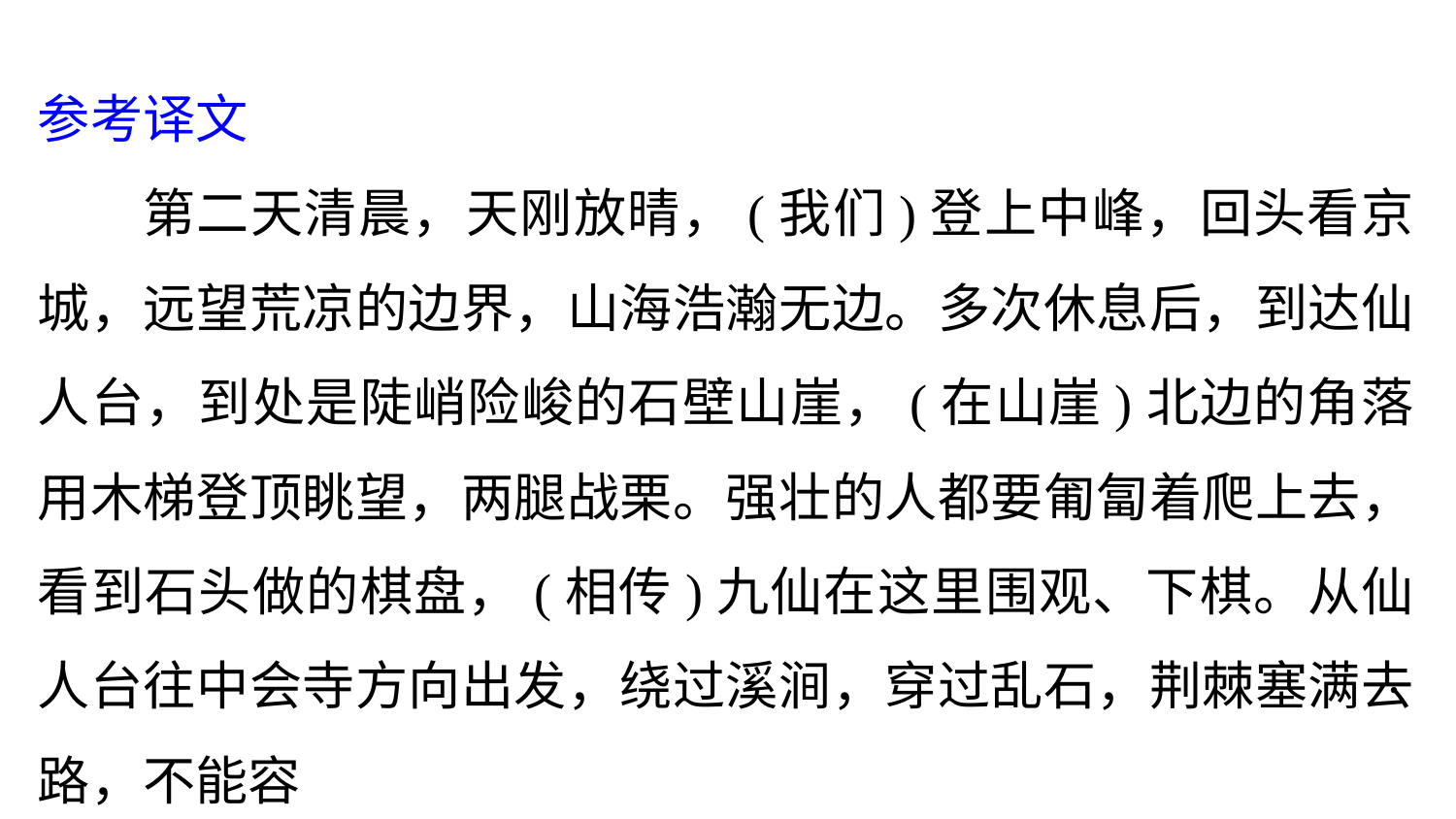

参考译文
第二天清晨，天刚放晴，(我们)登上中峰，回头看京城，远望荒凉的边界，山海浩瀚无边。多次休息后，到达仙人台，到处是陡峭险峻的石壁山崖，(在山崖)北边的角落用木梯登顶眺望，两腿战栗。强壮的人都要匍匐着爬上去，看到石头做的棋盘，(相传)九仙在这里围观、下棋。从仙人台往中会寺方向出发，绕过溪涧，穿过乱石，荆棘塞满去路，不能容
·